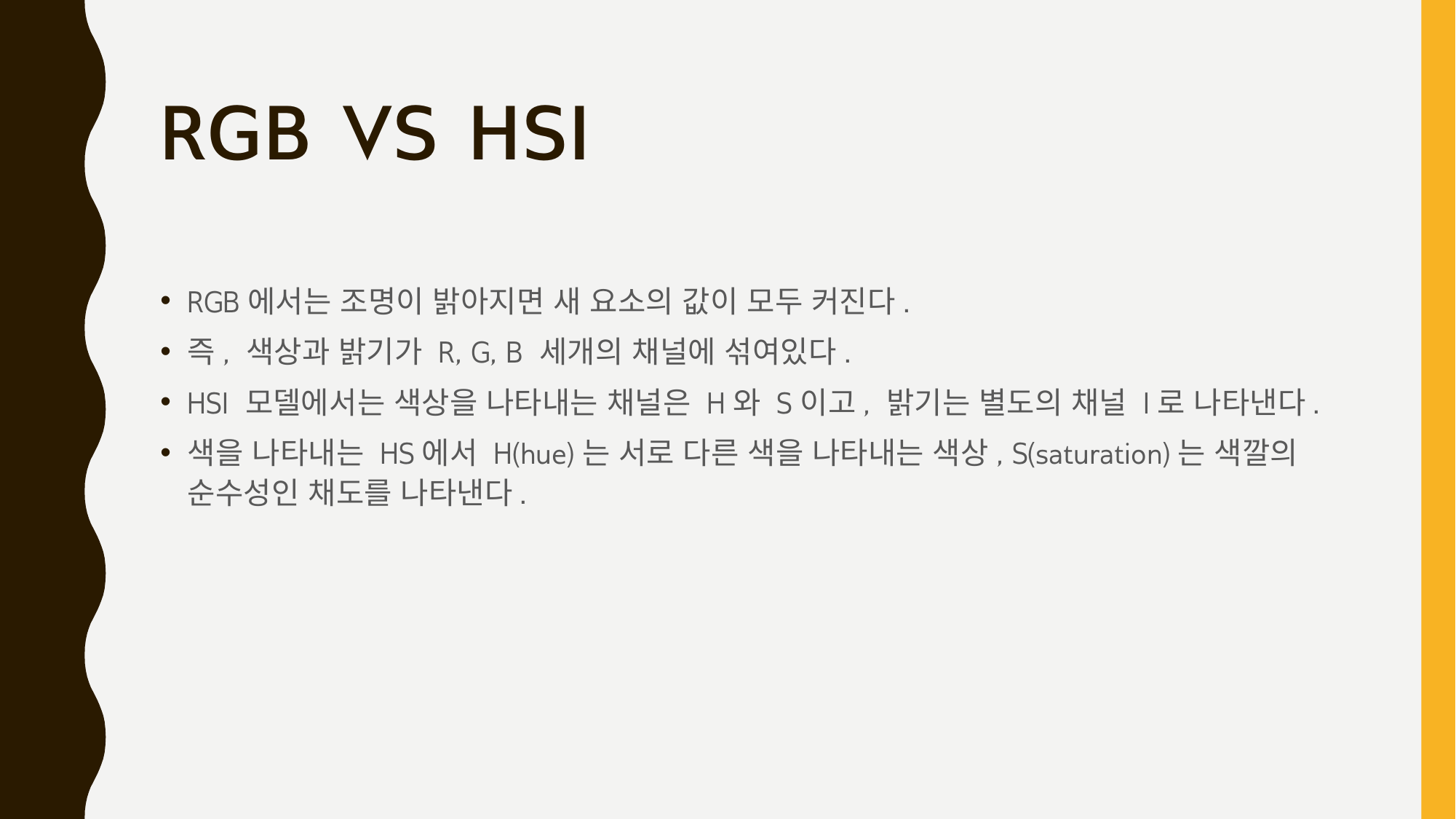

# RGB vs HSI
RGB에서는 조명이 밝아지면 새 요소의 값이 모두 커진다.
즉, 색상과 밝기가 R, G, B 세개의 채널에 섞여있다.
HSI 모델에서는 색상을 나타내는 채널은 H와 S이고, 밝기는 별도의 채널 I로 나타낸다.
색을 나타내는 HS에서 H(hue)는 서로 다른 색을 나타내는 색상, S(saturation)는 색깔의 순수성인 채도를 나타낸다.